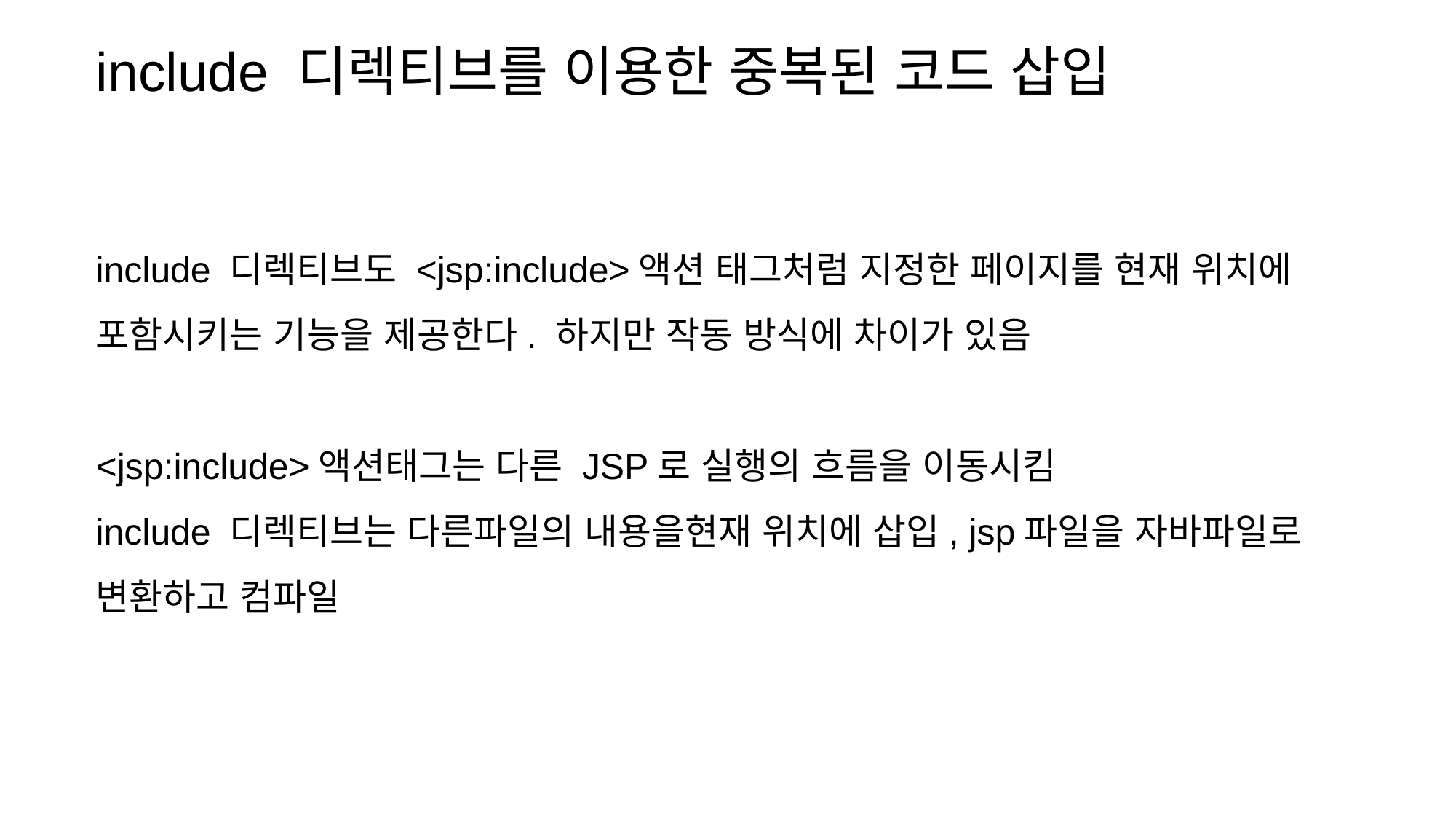

include 디렉티브를 이용한 중복된 코드 삽입
include 디렉티브도 <jsp:include>액션 태그처럼 지정한 페이지를 현재 위치에 포함시키는 기능을 제공한다. 하지만 작동 방식에 차이가 있음

<jsp:include>액션태그는 다른 JSP로 실행의 흐름을 이동시킴
include 디렉티브는 다른파일의 내용을현재 위치에 삽입, jsp파일을 자바파일로 변환하고 컴파일